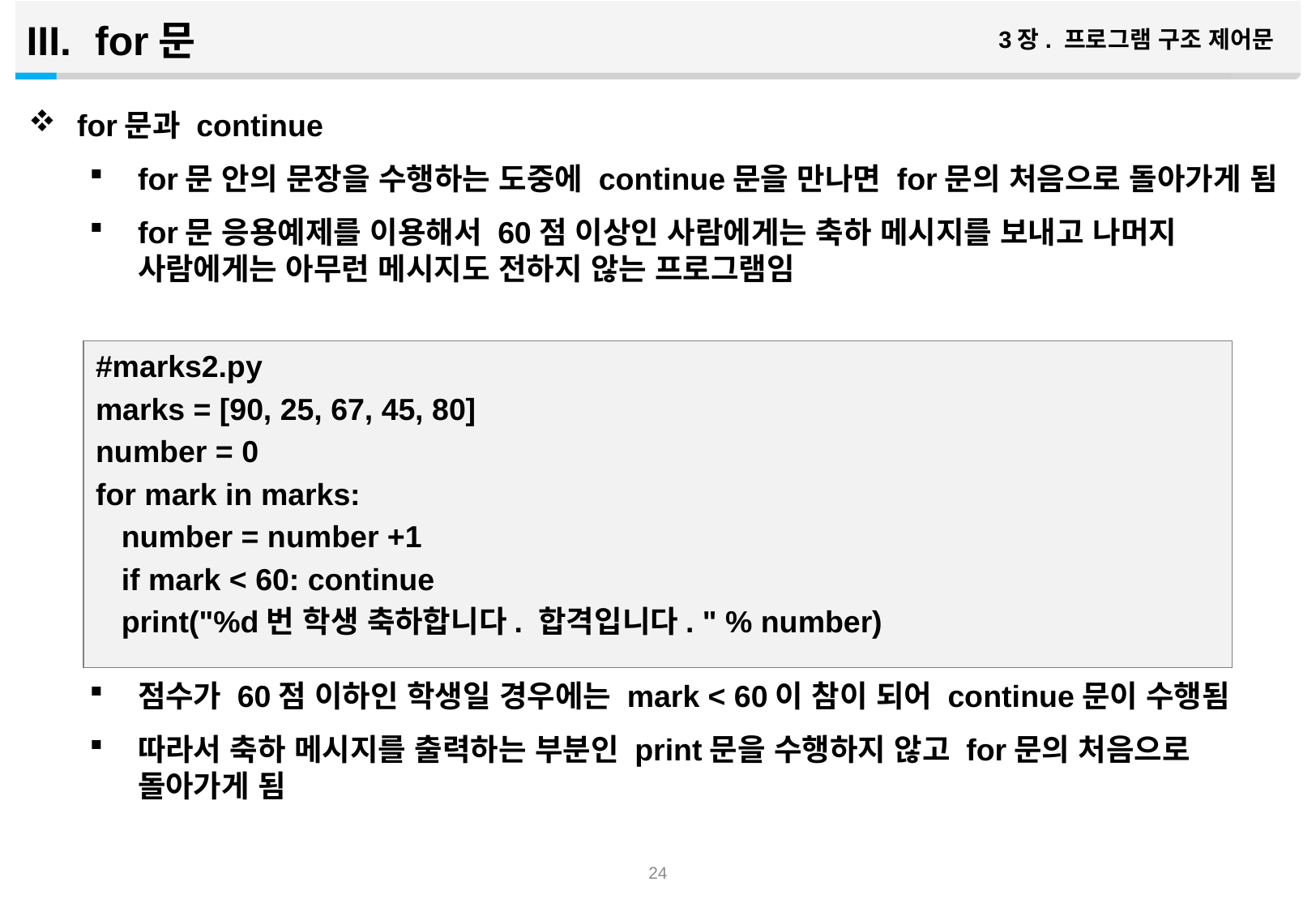

for문
3장. 프로그램 구조 제어문
for문과 continue
for문 안의 문장을 수행하는 도중에 continue문을 만나면 for문의 처음으로 돌아가게 됨
for문 응용예제를 이용해서 60점 이상인 사람에게는 축하 메시지를 보내고 나머지 사람에게는 아무런 메시지도 전하지 않는 프로그램임

점수가 60점 이하인 학생일 경우에는 mark < 60이 참이 되어 continue문이 수행됨
따라서 축하 메시지를 출력하는 부분인 print문을 수행하지 않고 for문의 처음으로 돌아가게 됨
#marks2.py
marks = [90, 25, 67, 45, 80]
number = 0
for mark in marks:
   number = number +1
   if mark < 60: continue
   print("%d번 학생 축하합니다. 합격입니다. " % number)

24